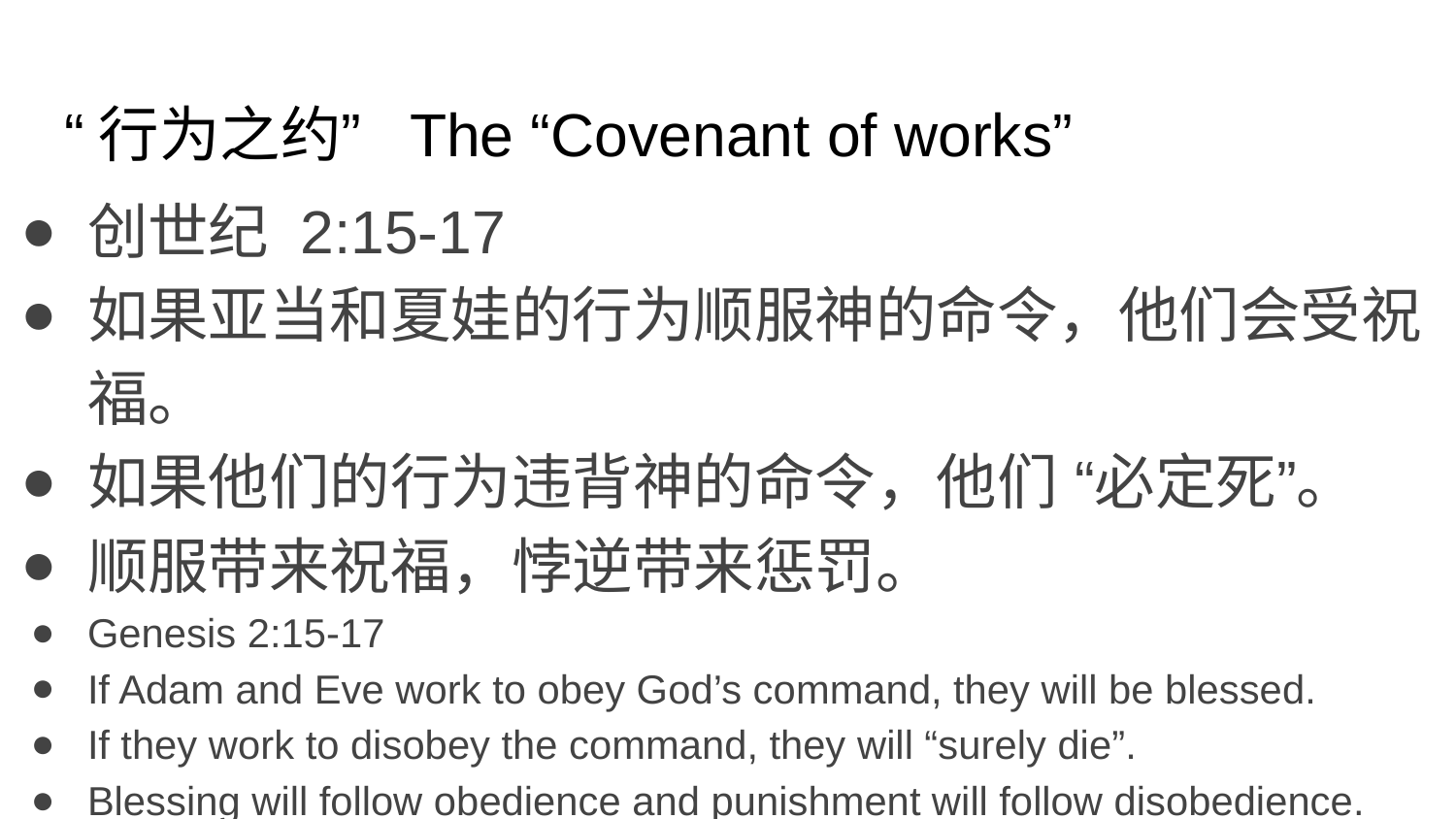

# “行为之约”  The “Covenant of works”

创世纪 2:15-17
如果亚当和夏娃的行为顺服神的命令，他们会受祝福。
如果他们的行为违背神的命令，他们 “必定死”。
顺服带来祝福，悖逆带来惩罚。
Genesis 2:15-17
If Adam and Eve work to obey God’s command, they will be blessed.
If they work to disobey the command, they will “surely die”.
Blessing will follow obedience and punishment will follow disobedience.